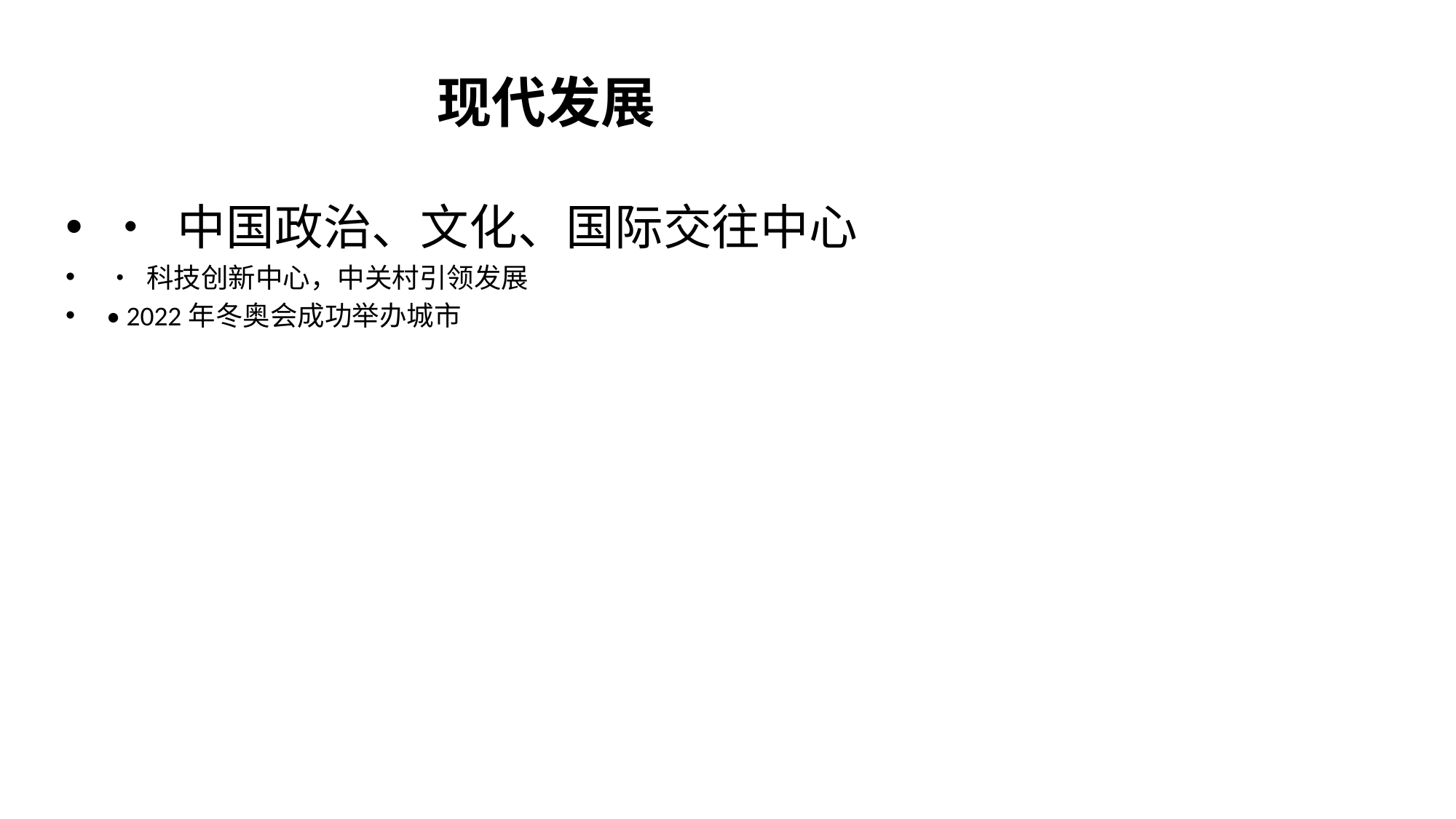

# 现代发展
• 中国政治、文化、国际交往中心
• 科技创新中心，中关村引领发展
• 2022年冬奥会成功举办城市